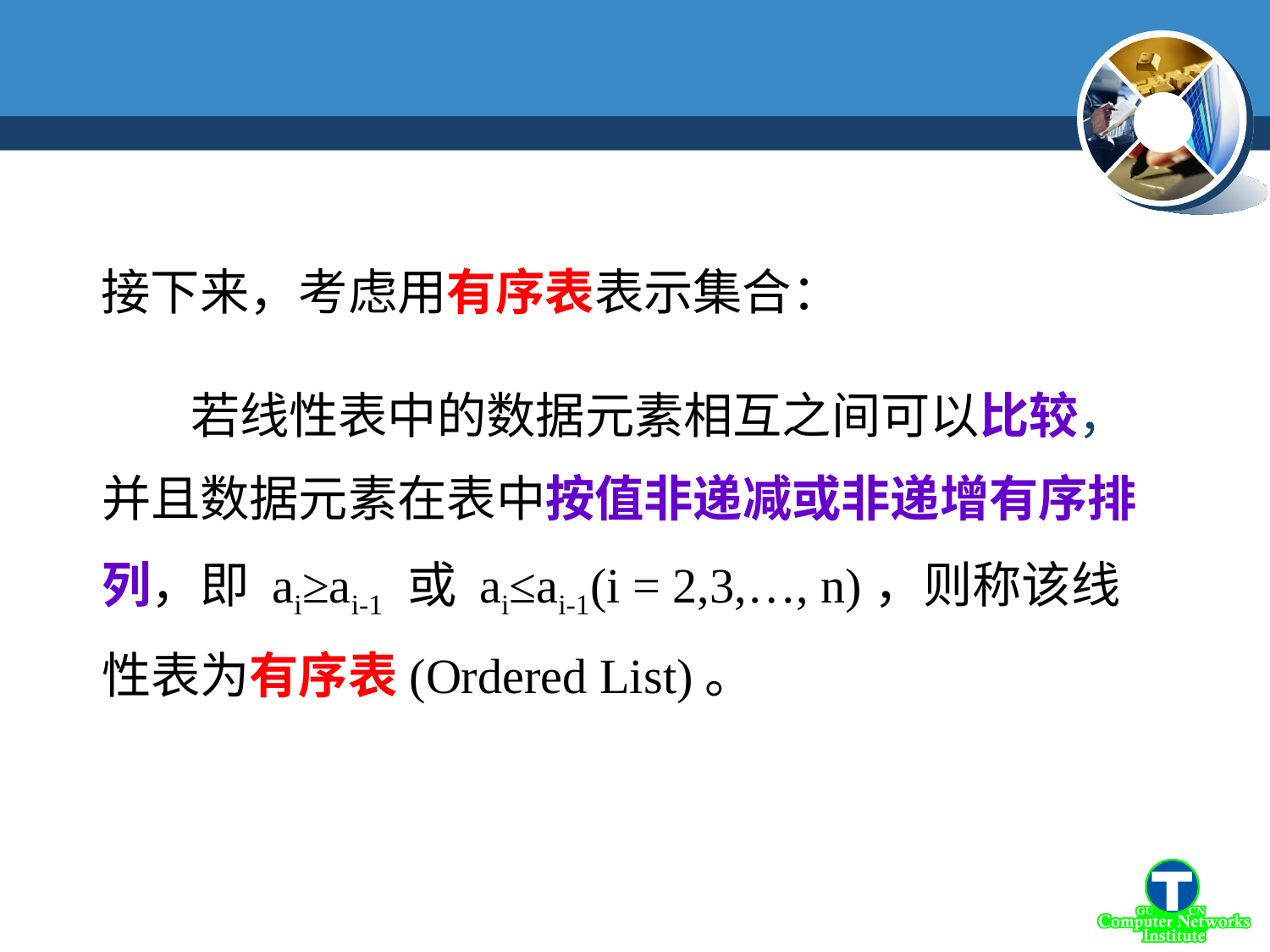

接下来，考虑用有序表表示集合：
       若线性表中的数据元素相互之间可以比较，并且数据元素在表中按值非递减或非递增有序排列，即 ai≥ai-1 或 ai≤ai-1(i = 2,3,…, n)，则称该线性表为有序表(Ordered List)。